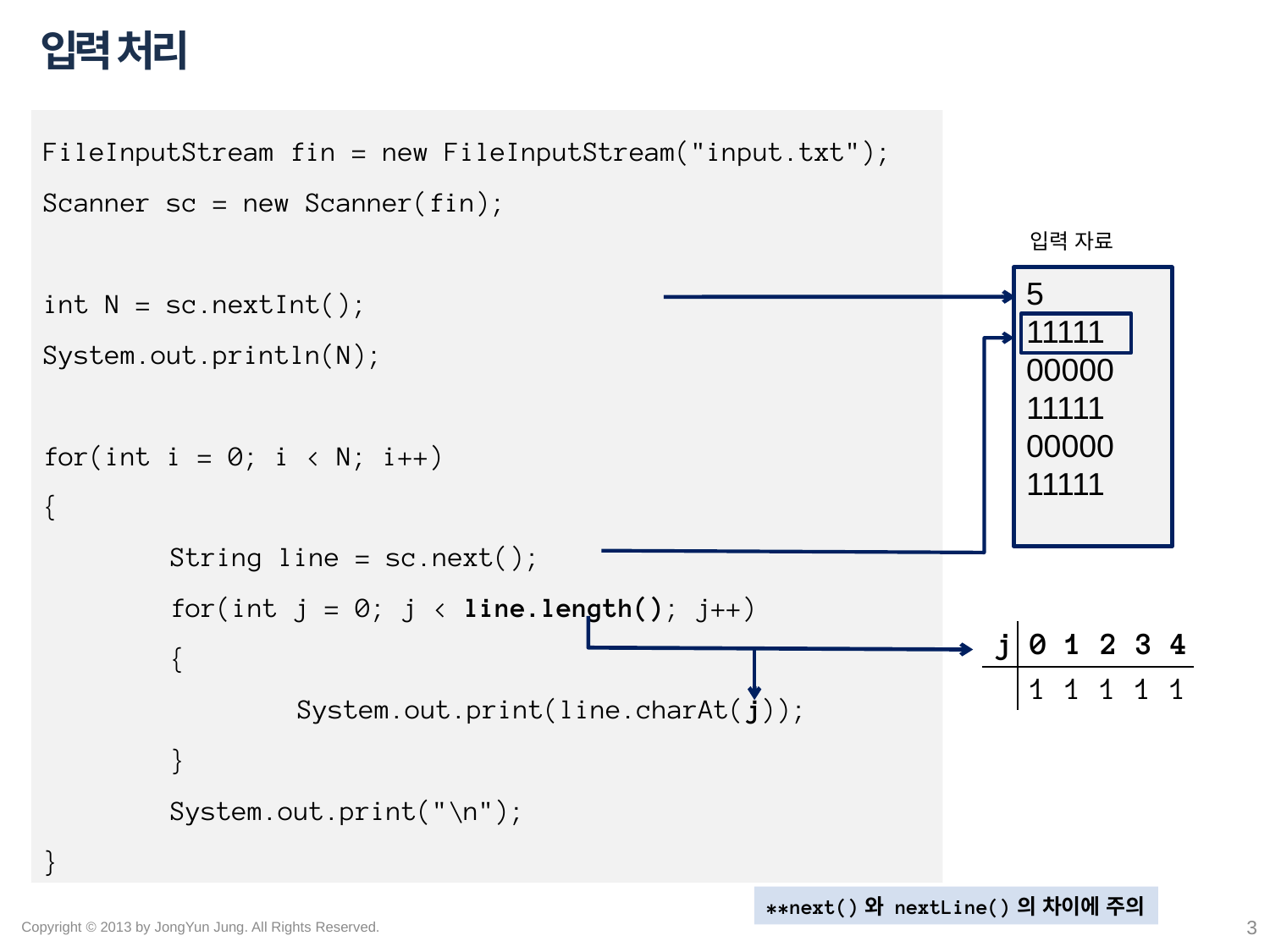

# 입력 처리
FileInputStream fin = new FileInputStream("input.txt");
Scanner sc = new Scanner(fin);

int N = sc.nextInt();
System.out.println(N);

for(int i = 0; i < N; i++)
{
	String line = sc.next();
	for(int j = 0; j < line.length(); j++)
	{
		System.out.print(line.charAt(j));
	}
	System.out.print("\n");
}
입력 자료
5
11111
00000
11111
00000
11111

| j | 0 | 1 | 2 | 3 | 4 |
| --- | --- | --- | --- | --- | --- |
|  | 1 | 1 | 1 | 1 | 1 |
**next()와 nextLine()의 차이에 주의
Copyright © 2013 by JongYun Jung. All Rights Reserved.
3